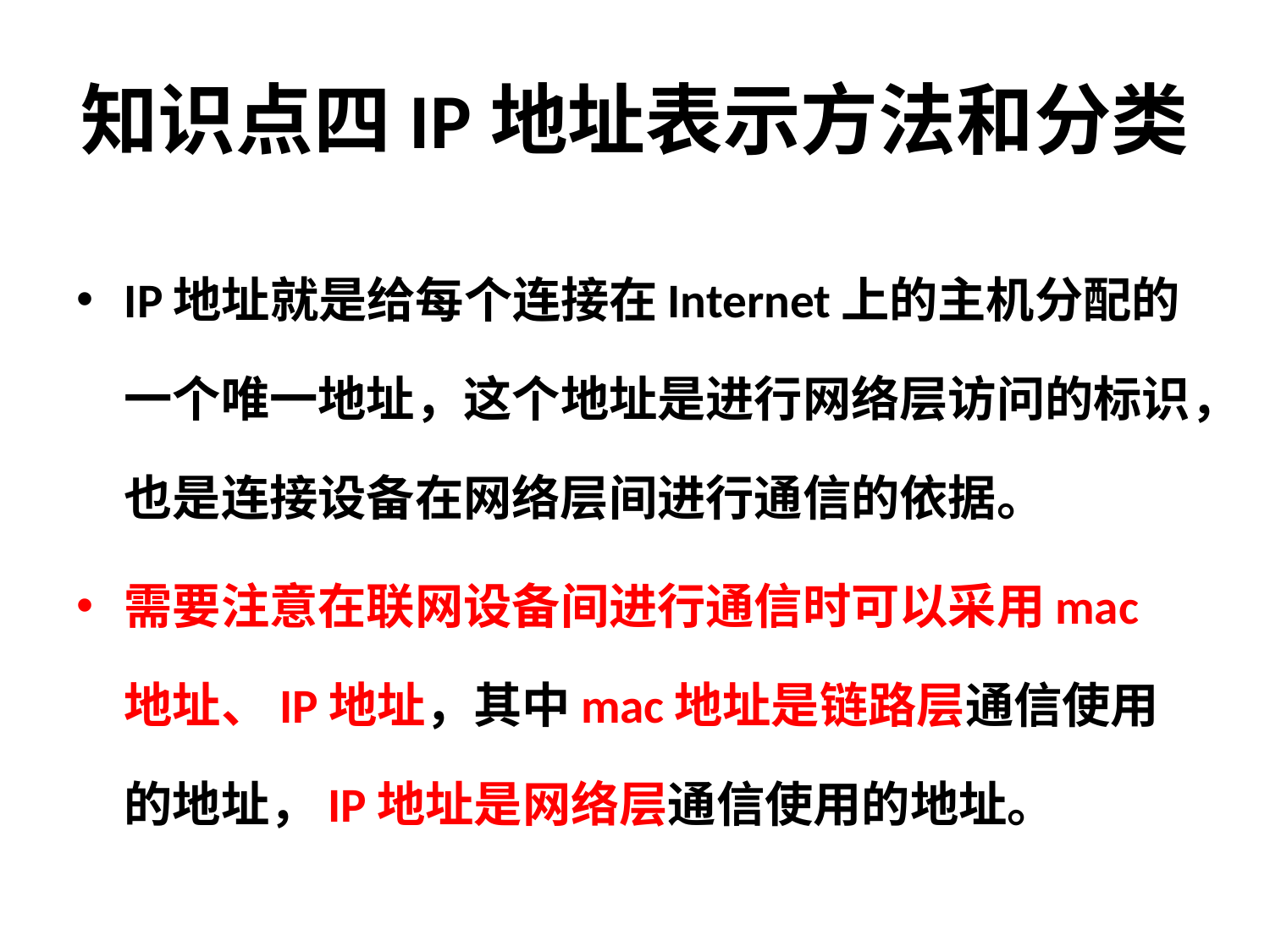

# 知识点四IP地址表示方法和分类
IP地址就是给每个连接在Internet上的主机分配的一个唯一地址，这个地址是进行网络层访问的标识，也是连接设备在网络层间进行通信的依据。
需要注意在联网设备间进行通信时可以采用mac地址、IP地址，其中mac地址是链路层通信使用的地址，IP地址是网络层通信使用的地址。